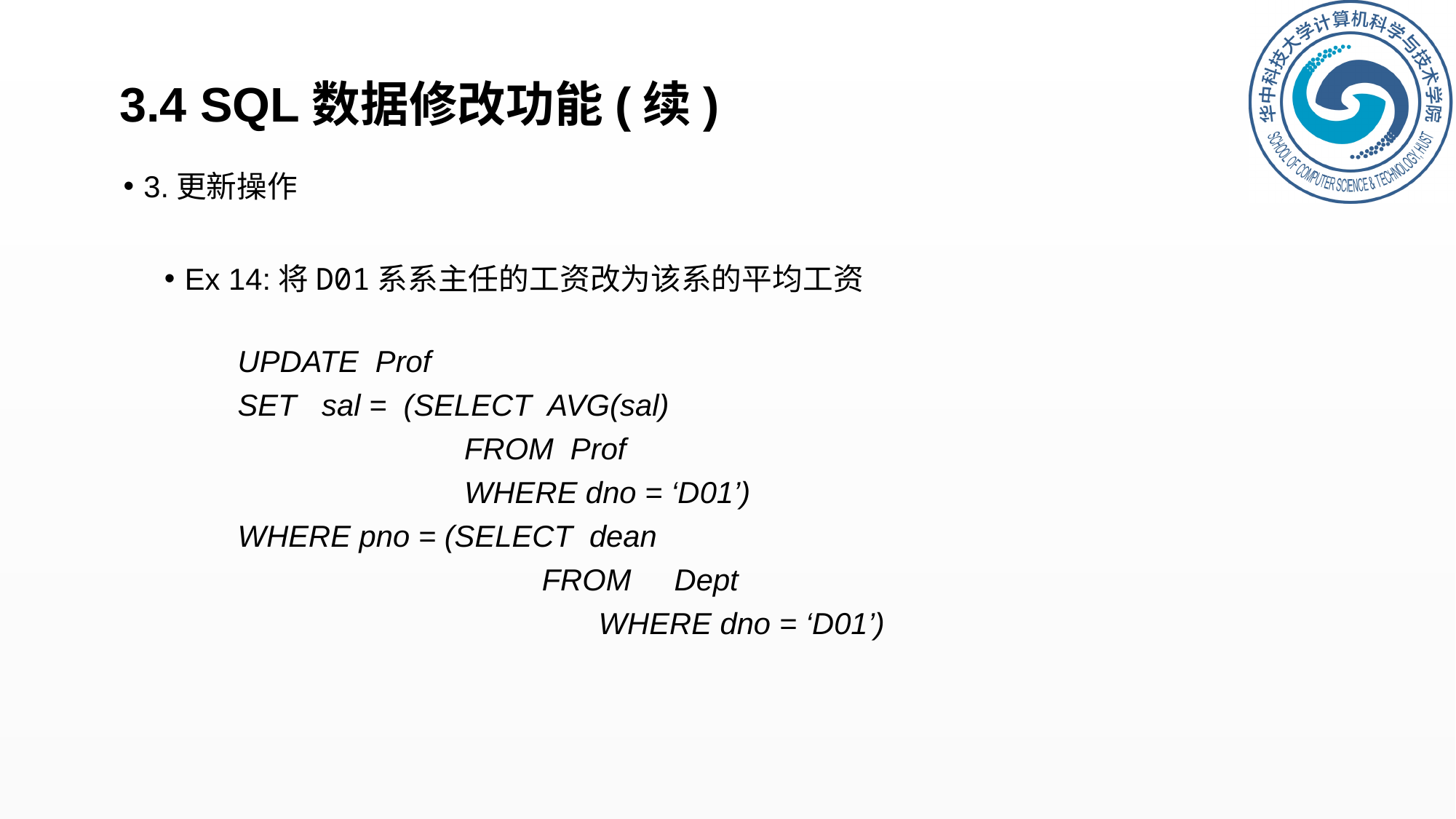

# 3.4 SQL数据修改功能(续)
3.更新操作

Ex 14:将D01系系主任的工资改为该系的平均工资
UPDATE  Prof
SET   sal =  (SELECT  AVG(sal)
		 FROM  Prof
		 WHERE dno = ‘D01’)
WHERE pno = (SELECT  dean
		    FROM  Dept				  		    WHERE dno = ‘D01’)